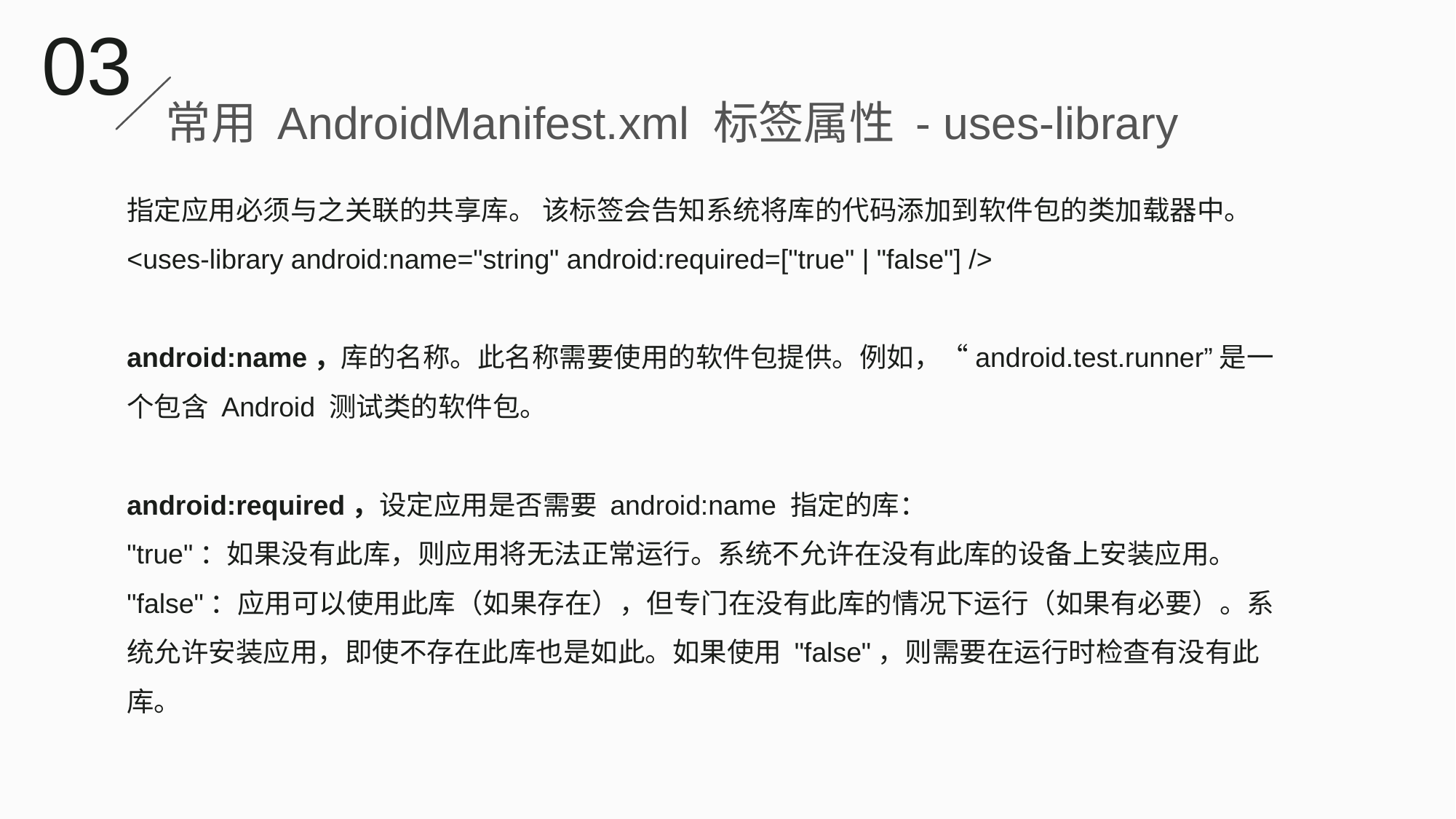

03
常用 AndroidManifest.xml 标签属性 - uses-library

指定应用必须与之关联的共享库。 该标签会告知系统将库的代码添加到软件包的类加载器中。
<uses-library android:name="string" android:required=["true" | "false"] />

android:name，库的名称。此名称需要使用的软件包提供。例如，“android.test.runner”是一个包含 Android 测试类的软件包。

android:required，设定应用是否需要 android:name 指定的库：
"true"：如果没有此库，则应用将无法正常运行。系统不允许在没有此库的设备上安装应用。
"false"：应用可以使用此库（如果存在），但专门在没有此库的情况下运行（如果有必要）。系统允许安装应用，即使不存在此库也是如此。如果使用 "false"，则需要在运行时检查有没有此库。